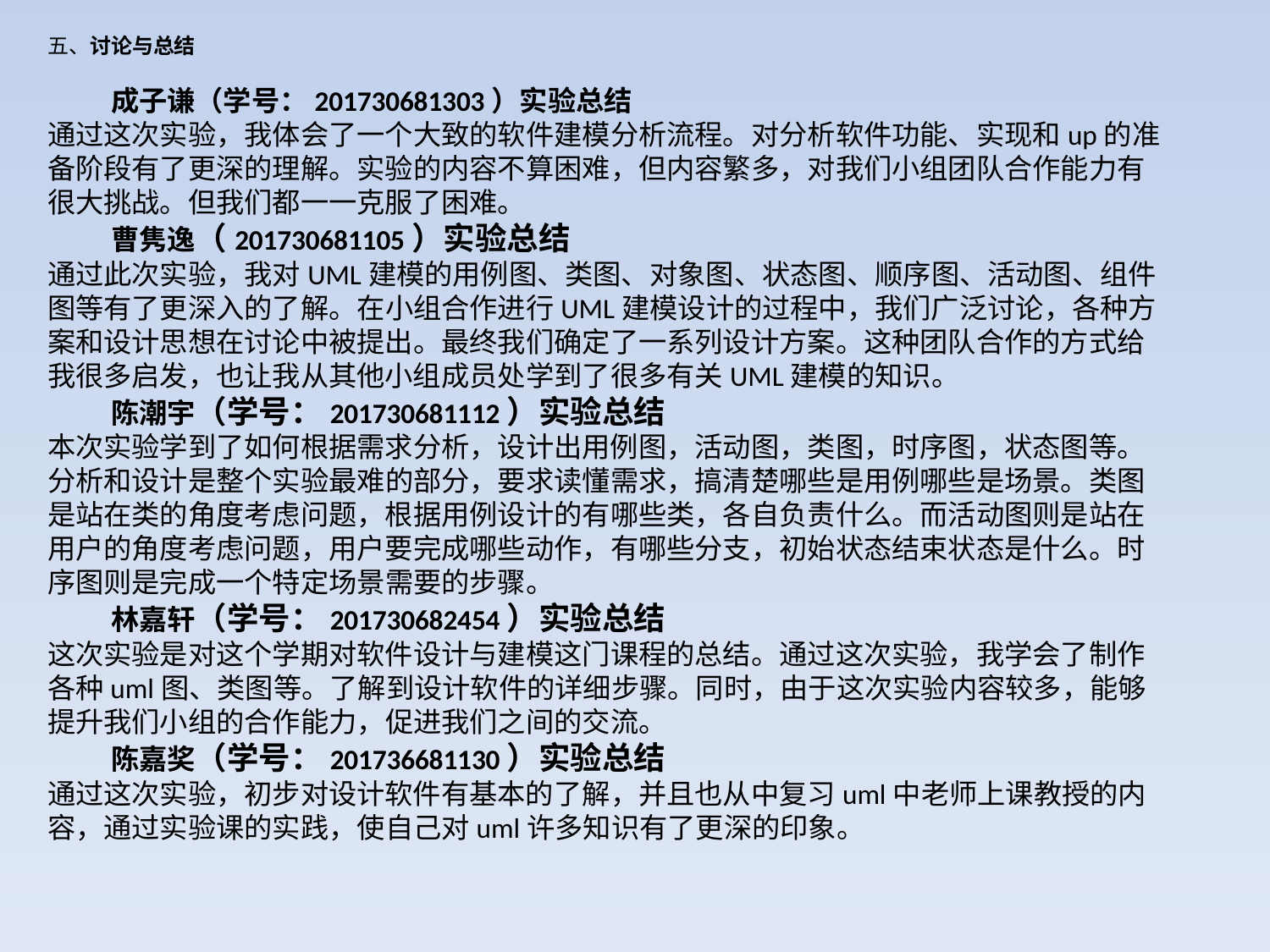

五、讨论与总结

成子谦（学号：201730681303）实验总结
通过这次实验，我体会了一个大致的软件建模分析流程。对分析软件功能、实现和up的准备阶段有了更深的理解。实验的内容不算困难，但内容繁多，对我们小组团队合作能力有很大挑战。但我们都一一克服了困难。
曹隽逸（201730681105）实验总结
通过此次实验，我对UML建模的用例图、类图、对象图、状态图、顺序图、活动图、组件图等有了更深入的了解。在小组合作进行UML建模设计的过程中，我们广泛讨论，各种方案和设计思想在讨论中被提出。最终我们确定了一系列设计方案。这种团队合作的方式给我很多启发，也让我从其他小组成员处学到了很多有关UML建模的知识。
陈潮宇（学号：201730681112）实验总结
本次实验学到了如何根据需求分析，设计出用例图，活动图，类图，时序图，状态图等。分析和设计是整个实验最难的部分，要求读懂需求，搞清楚哪些是用例哪些是场景。类图是站在类的角度考虑问题，根据用例设计的有哪些类，各自负责什么。而活动图则是站在用户的角度考虑问题，用户要完成哪些动作，有哪些分支，初始状态结束状态是什么。时序图则是完成一个特定场景需要的步骤。
林嘉轩（学号：201730682454）实验总结
这次实验是对这个学期对软件设计与建模这门课程的总结。通过这次实验，我学会了制作各种uml图、类图等。了解到设计软件的详细步骤。同时，由于这次实验内容较多，能够提升我们小组的合作能力，促进我们之间的交流。
陈嘉奖（学号：201736681130）实验总结
通过这次实验，初步对设计软件有基本的了解，并且也从中复习uml中老师上课教授的内容，通过实验课的实践，使自己对uml许多知识有了更深的印象。